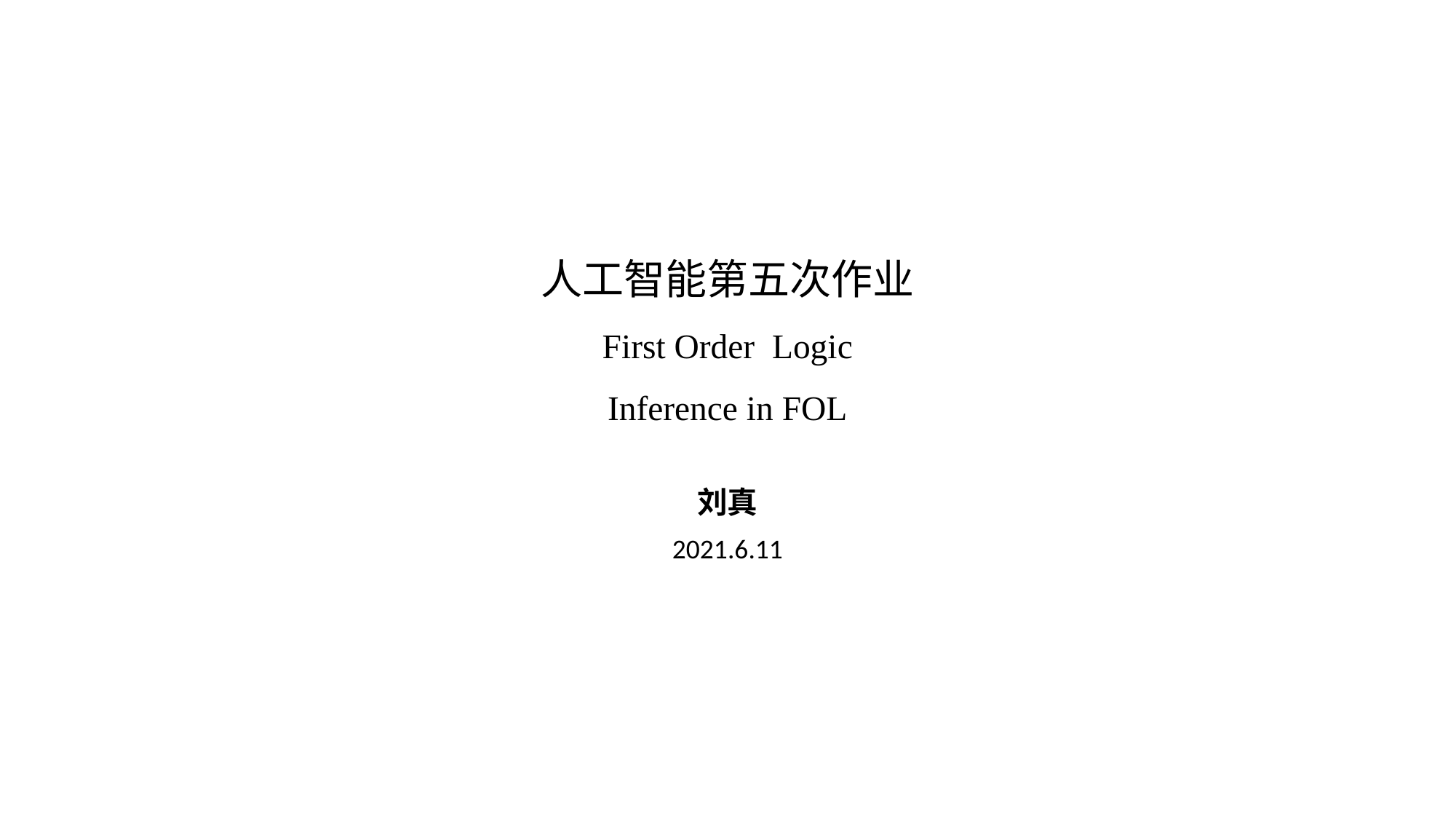

# 人工智能第五次作业 First Order  Logic Inference in FOL
刘真
2021.6.11